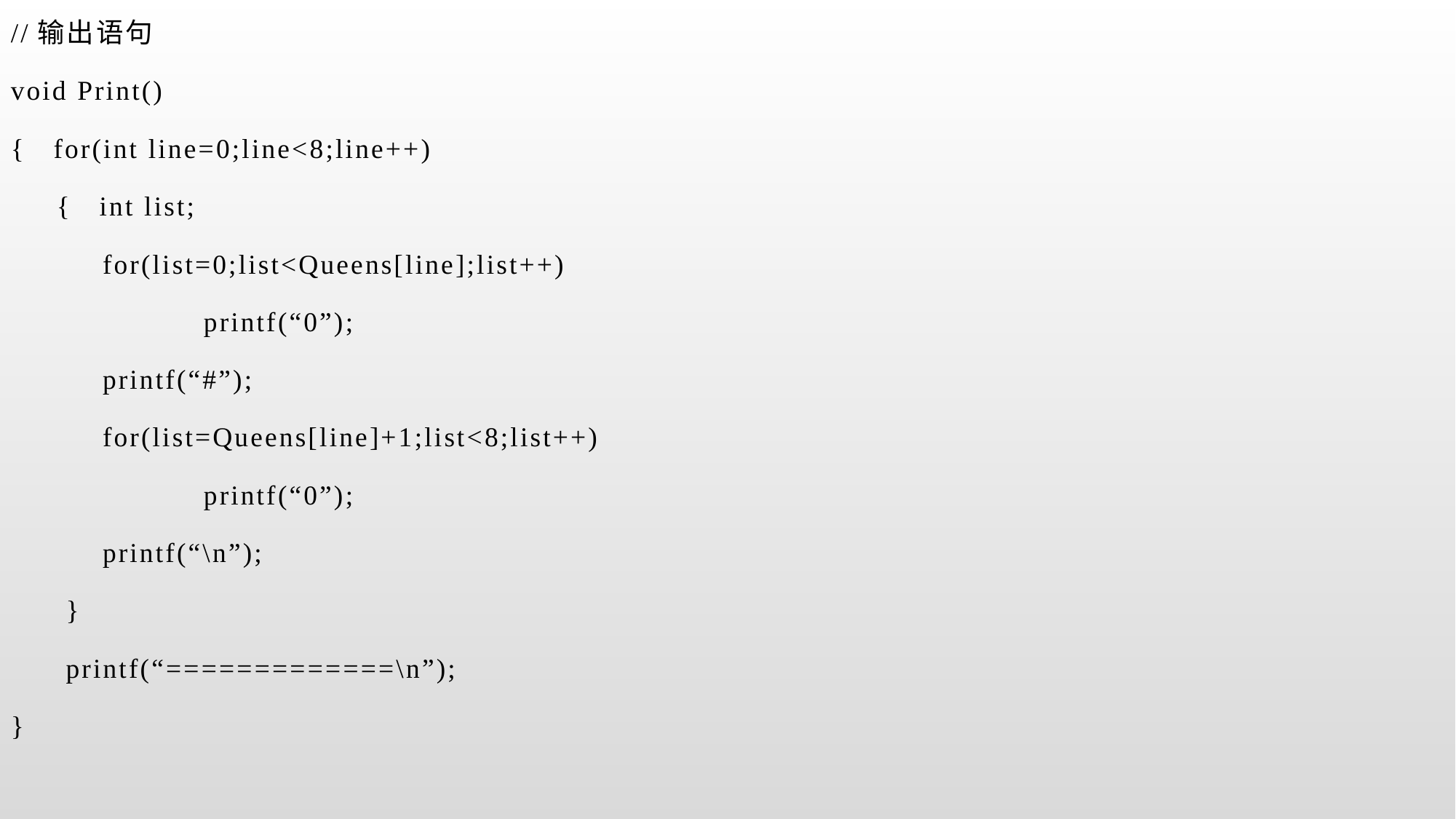

//输出语句
void Print()
{   for(int line=0;line<8;line++)
     {   int list;
          for(list=0;list<Queens[line];list++)
                     printf(“0”);
          printf(“#”);
          for(list=Queens[line]+1;list<8;list++)
                     printf(“0”);
          printf(“\n”);
      }
      printf(“=============\n”);
}